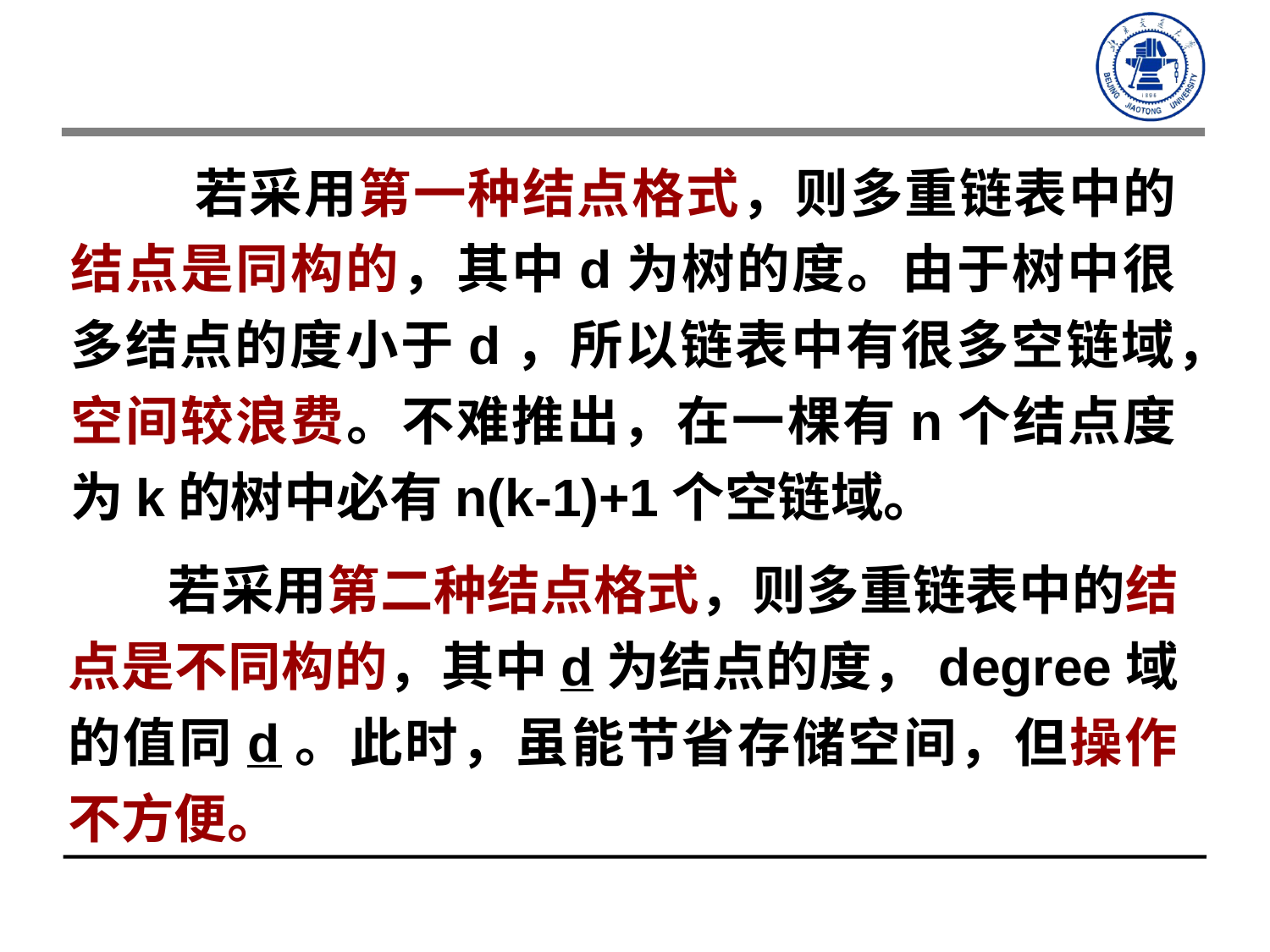

若采用第一种结点格式，则多重链表中的结点是同构的，其中d为树的度。由于树中很多结点的度小于d，所以链表中有很多空链域，空间较浪费。不难推出，在一棵有n个结点度为k的树中必有n(k-1)+1个空链域。
       若采用第二种结点格式，则多重链表中的结点是不同构的，其中d为结点的度，degree域的值同d。此时，虽能节省存储空间，但操作不方便。